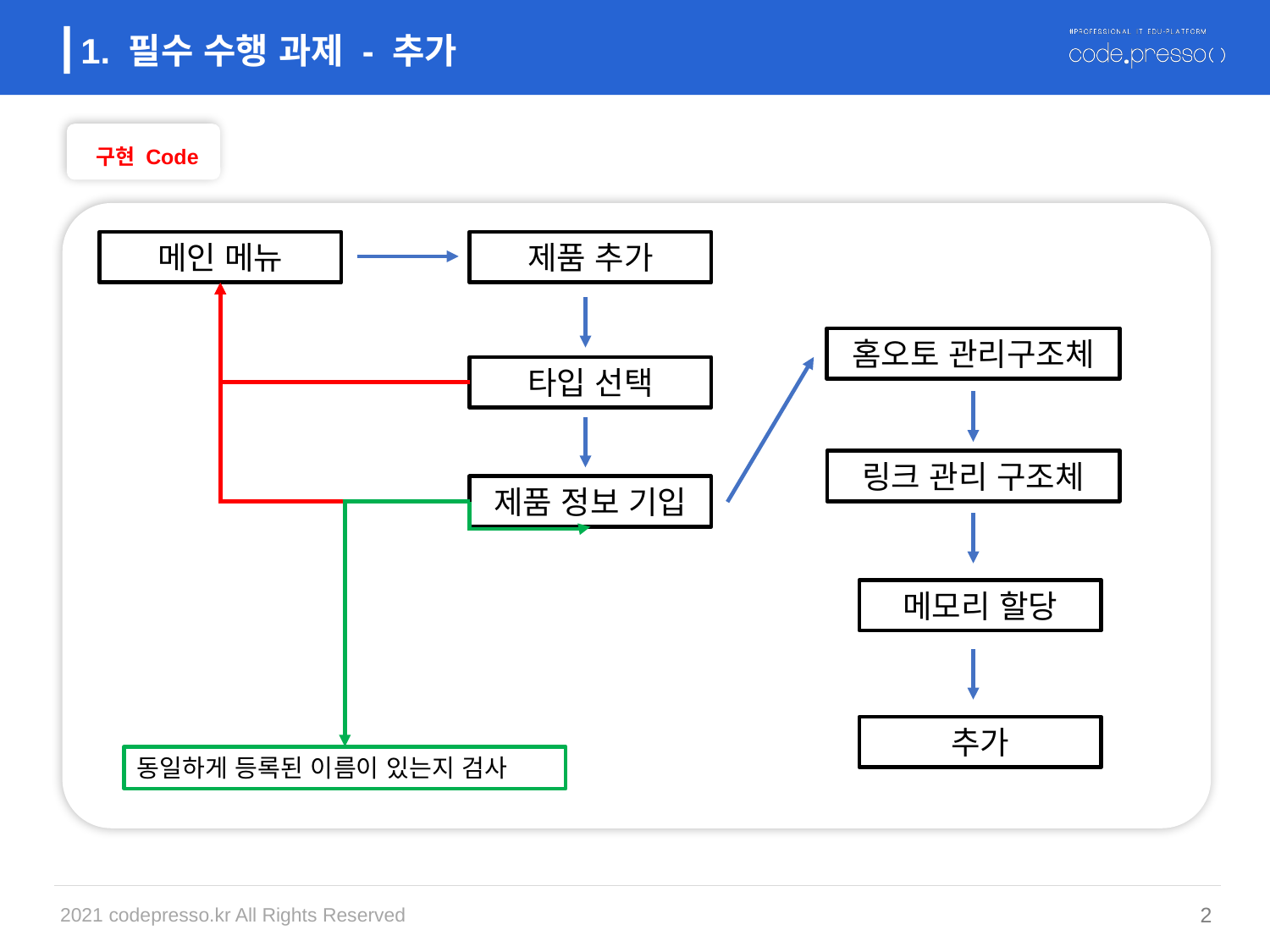

1. 필수 수행 과제 - 추가
구현 Code

메인 메뉴
제품 추가
홈오토 관리구조체
타입 선택
링크 관리 구조체
제품 정보 기입
메모리 할당
추가
동일하게 등록된 이름이 있는지 검사